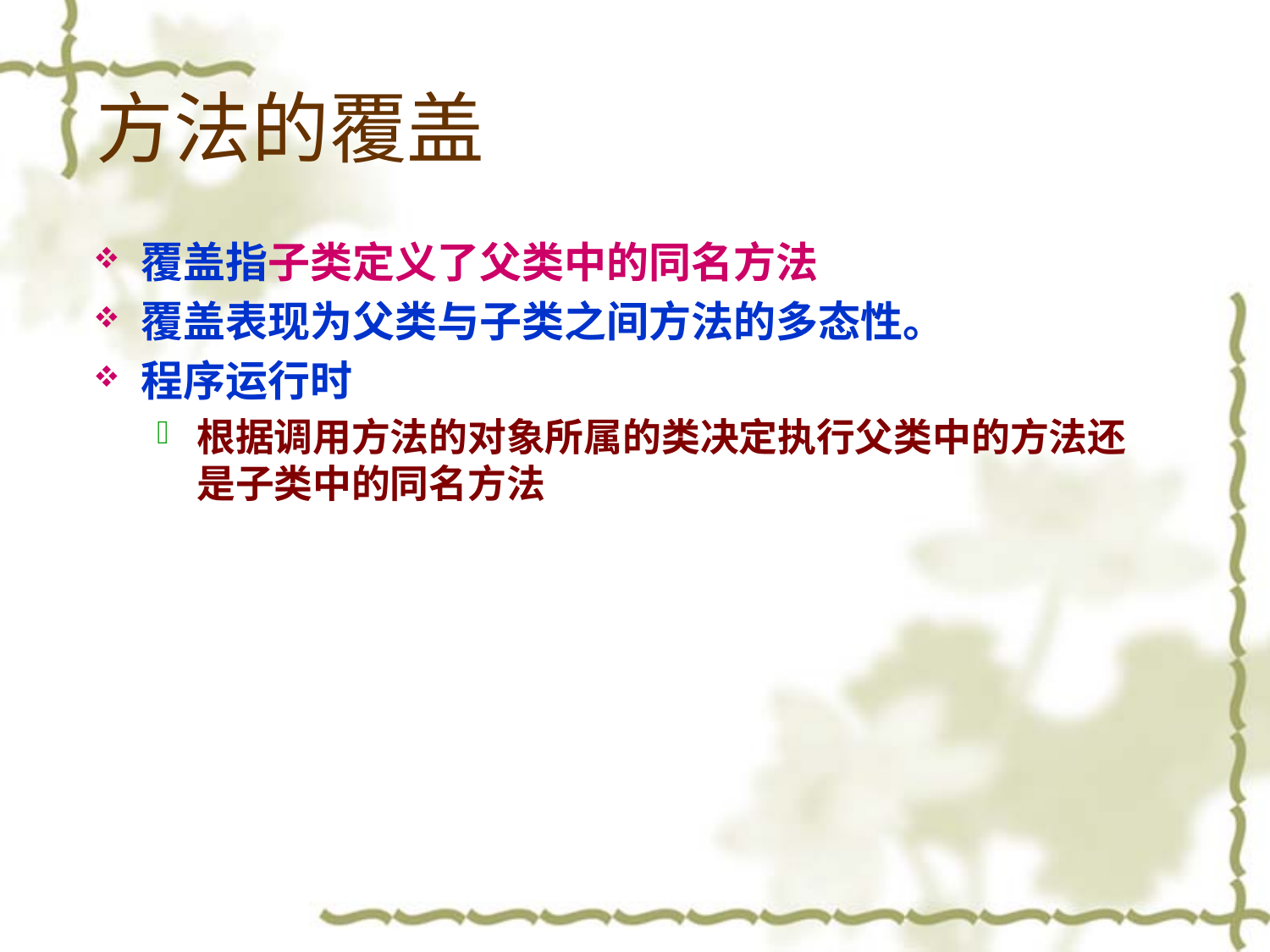

# 方法的覆盖
覆盖指子类定义了父类中的同名方法
覆盖表现为父类与子类之间方法的多态性。
程序运行时
根据调用方法的对象所属的类决定执行父类中的方法还是子类中的同名方法